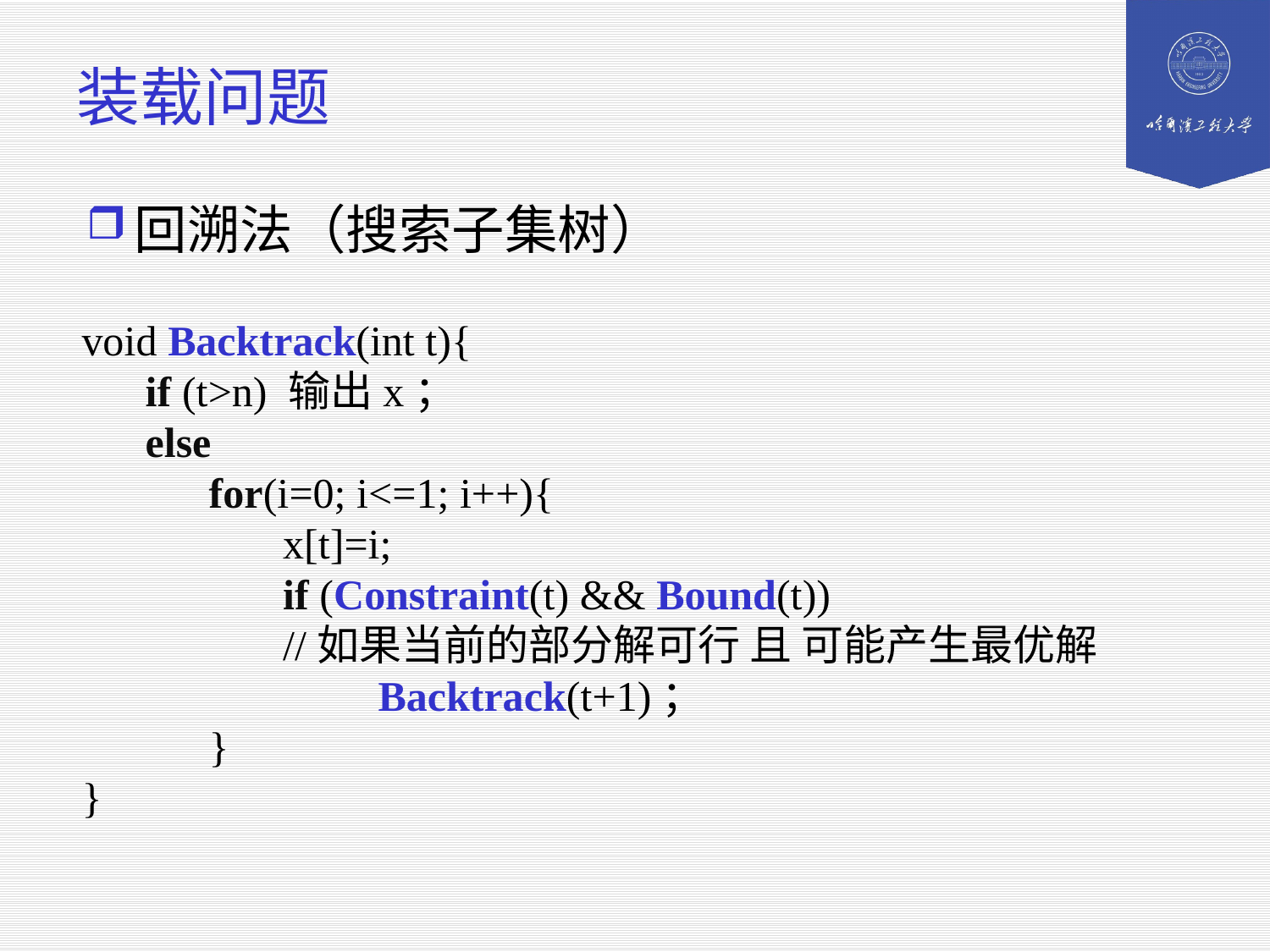

# 装载问题
回溯法（搜索子集树）
void Backtrack(int t){
      if (t>n) 输出x；
      else
            for(i=0; i<=1; i++){
                   x[t]=i;
                   if (Constraint(t) && Bound(t))
                   //如果当前的部分解可行 且 可能产生最优解
                            Backtrack(t+1)；
            }
}